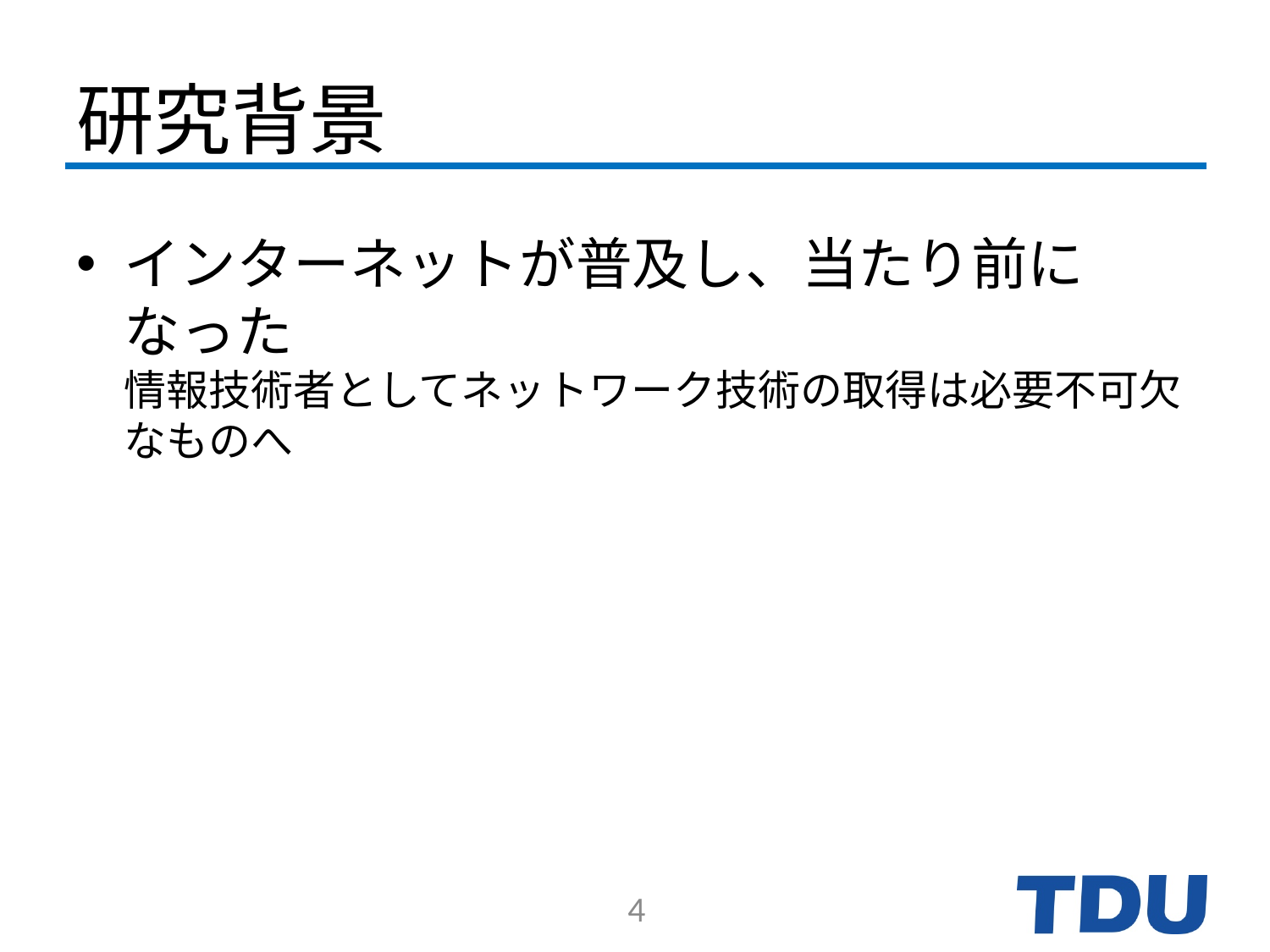

# 研究背景
インターネットが普及し、当たり前になった
情報技術者としてネットワーク技術の取得は必要不可欠なものへ

4